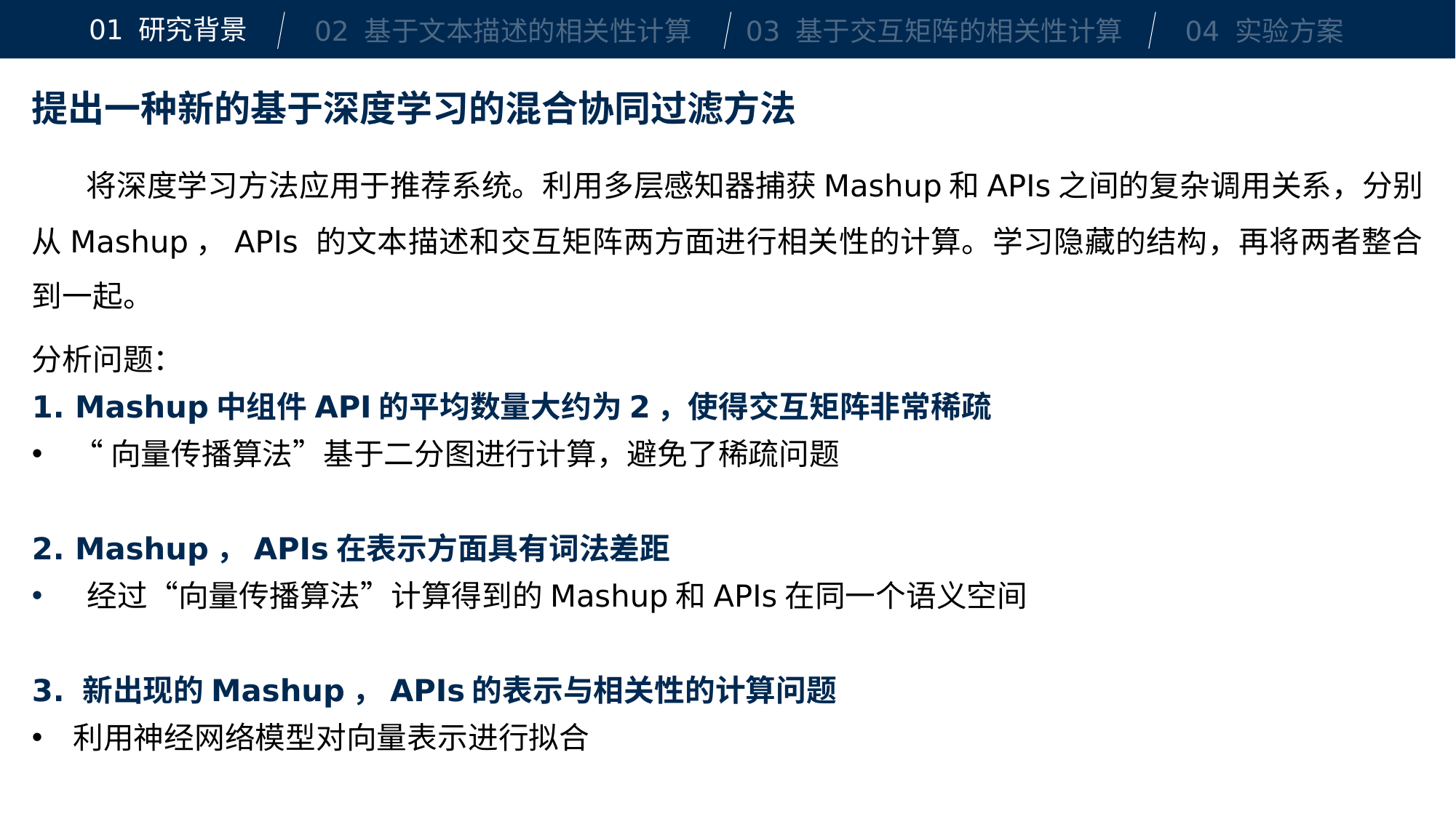

01 研究背景
02 基于文本描述的相关性计算
03 基于交互矩阵的相关性计算
04 实验方案
提出一种新的基于深度学习的混合协同过滤方法
      将深度学习方法应用于推荐系统。利用多层感知器捕获Mashup和APIs之间的复杂调用关系，分别从Mashup，APIs 的文本描述和交互矩阵两方面进行相关性的计算。学习隐藏的结构，再将两者整合到一起。
分析问题：
1. Mashup中组件API的平均数量大约为2，使得交互矩阵非常稀疏
“向量传播算法”基于二分图进行计算，避免了稀疏问题

2. Mashup，APIs在表示方面具有词法差距
 经过“向量传播算法”计算得到的Mashup和APIs在同一个语义空间

3. 新出现的Mashup，APIs的表示与相关性的计算问题
利用神经网络模型对向量表示进行拟合

6